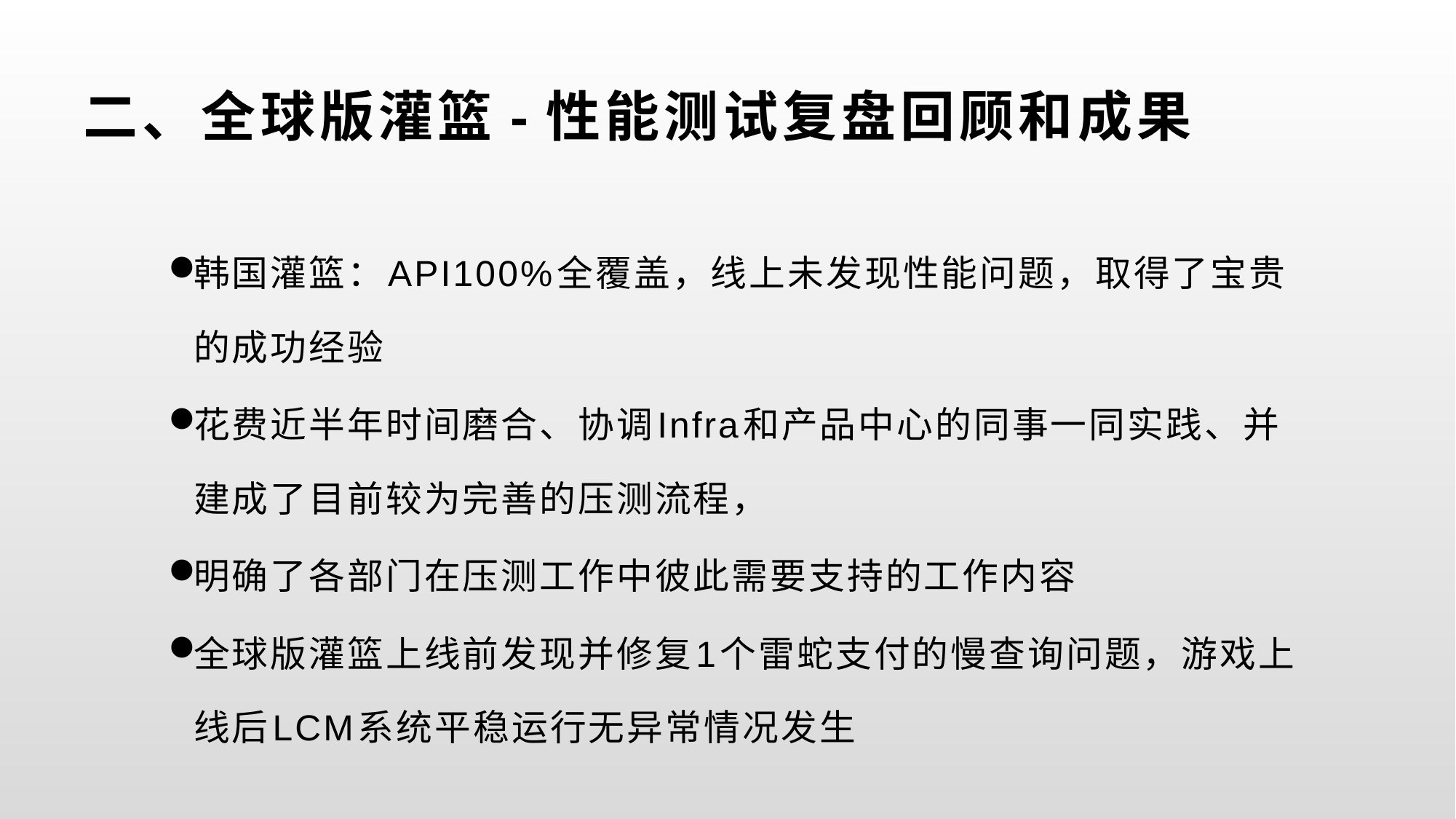

# 二、全球版灌篮-性能测试复盘回顾和成果
韩国灌篮：API100%全覆盖，线上未发现性能问题，取得了宝贵的成功经验
花费近半年时间磨合、协调Infra和产品中心的同事一同实践、并建成了目前较为完善的压测流程，
明确了各部门在压测工作中彼此需要支持的工作内容
全球版灌篮上线前发现并修复1个雷蛇支付的慢查询问题，游戏上线后LCM系统平稳运行无异常情况发生